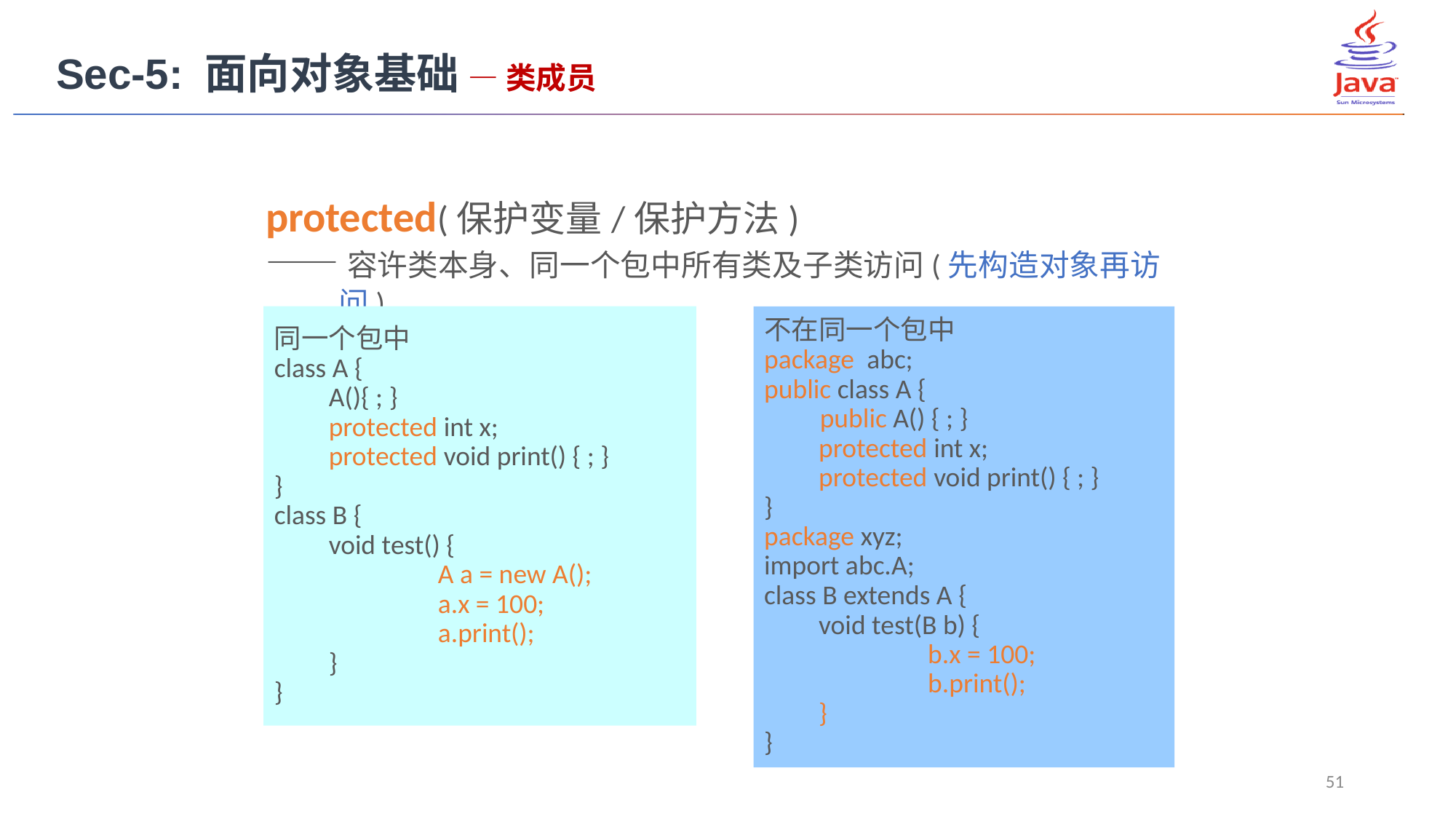

Sec-5: 面向对象基础 — 类成员
protected(保护变量/保护方法)
——容许类本身、同一个包中所有类及子类访问(先构造对象再访问)
不在同一个包中
package  abc;
public class A {
         public A() { ; }
	protected int x;
	protected void print() { ; }
}
package xyz;
import abc.A;
class B extends A {
	void test(B b) {
		b.x = 100;
		b.print();
	}
}
同一个包中
class A {
	A(){ ; }
	protected int x;
	protected void print() { ; }
}
class B {
	void test() {
		A a = new A();
		a.x = 100;
		a.print();
	}
}
51